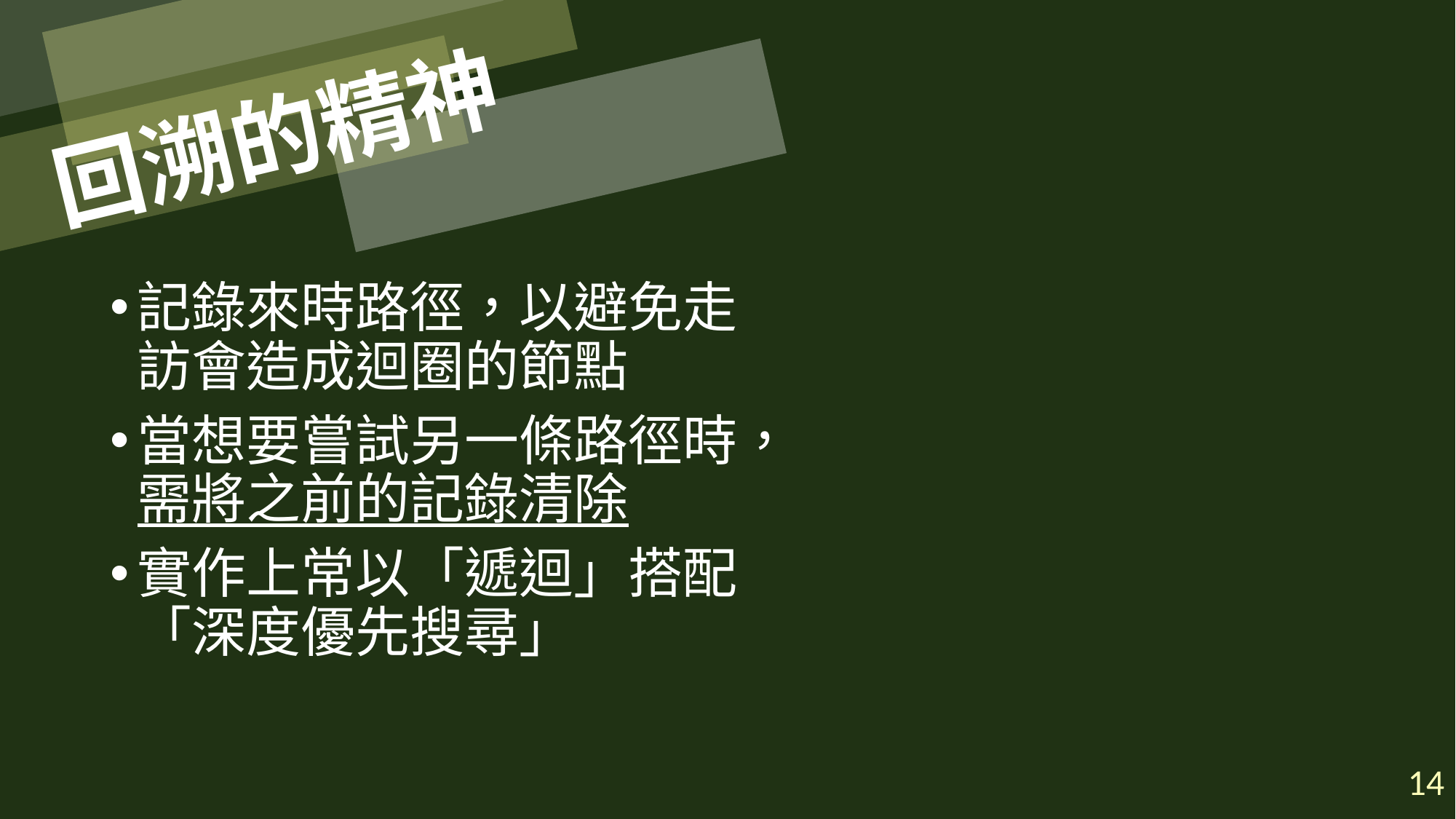

# 回溯的精神

記錄來時路徑，以避免走訪會造成迴圈的節點
當想要嘗試另一條路徑時，需將之前的記錄清除
實作上常以「遞迴」搭配「深度優先搜尋」
14